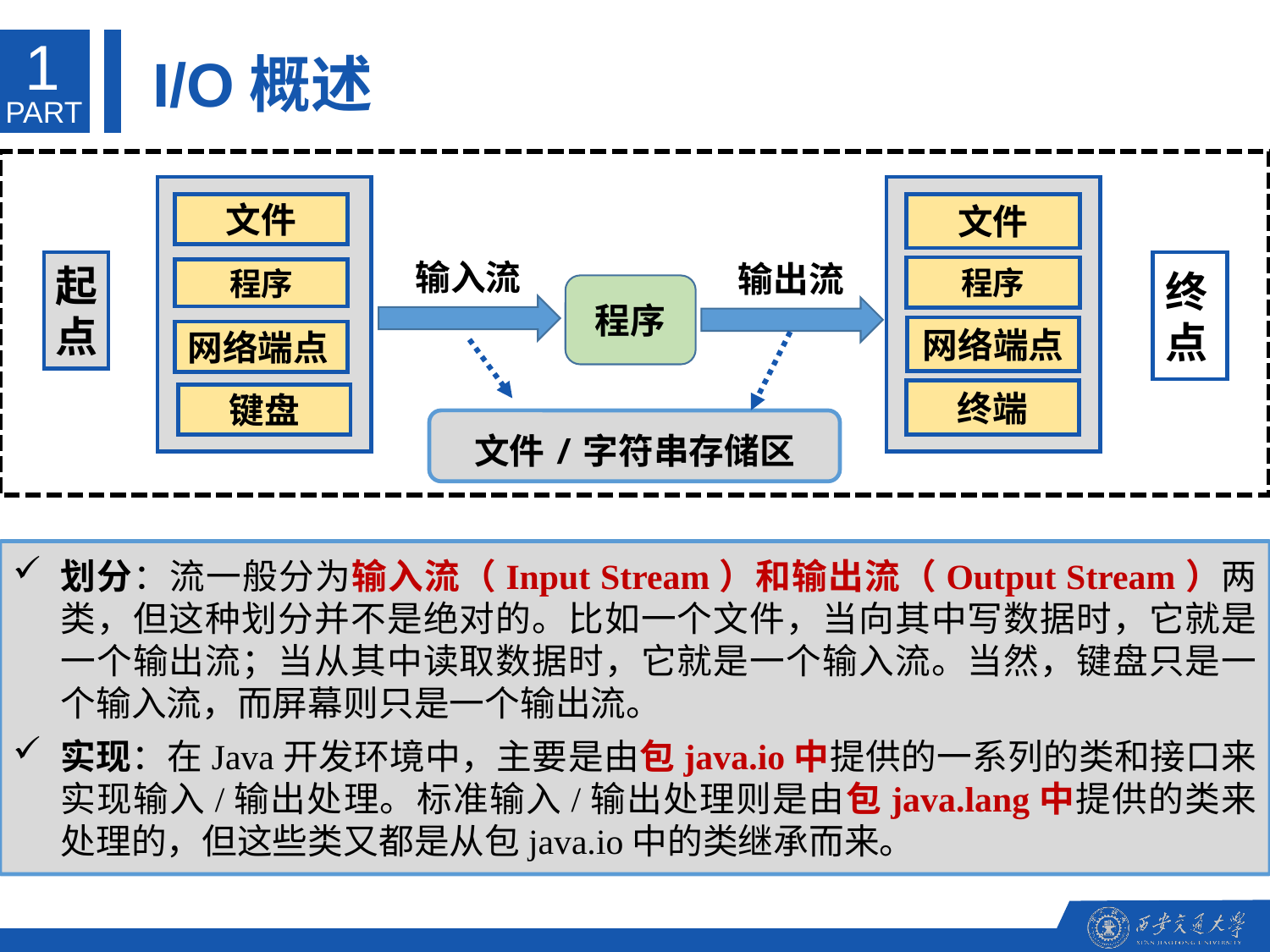

1
I/O概述
PART

文件
文件
输入流
输出流
起
点
终
点
程序
程序
程序

网络端点
网络端点
终端
键盘
文件/字符串存储区
划分：流一般分为输入流（Input Stream）和输出流（Output Stream）两类，但这种划分并不是绝对的。比如一个文件，当向其中写数据时，它就是一个输出流；当从其中读取数据时，它就是一个输入流。当然，键盘只是一个输入流，而屏幕则只是一个输出流。
实现：在Java开发环境中，主要是由包java.io中提供的一系列的类和接口来实现输入/输出处理。标准输入/输出处理则是由包java.lang中提供的类来处理的，但这些类又都是从包java.io中的类继承而来。